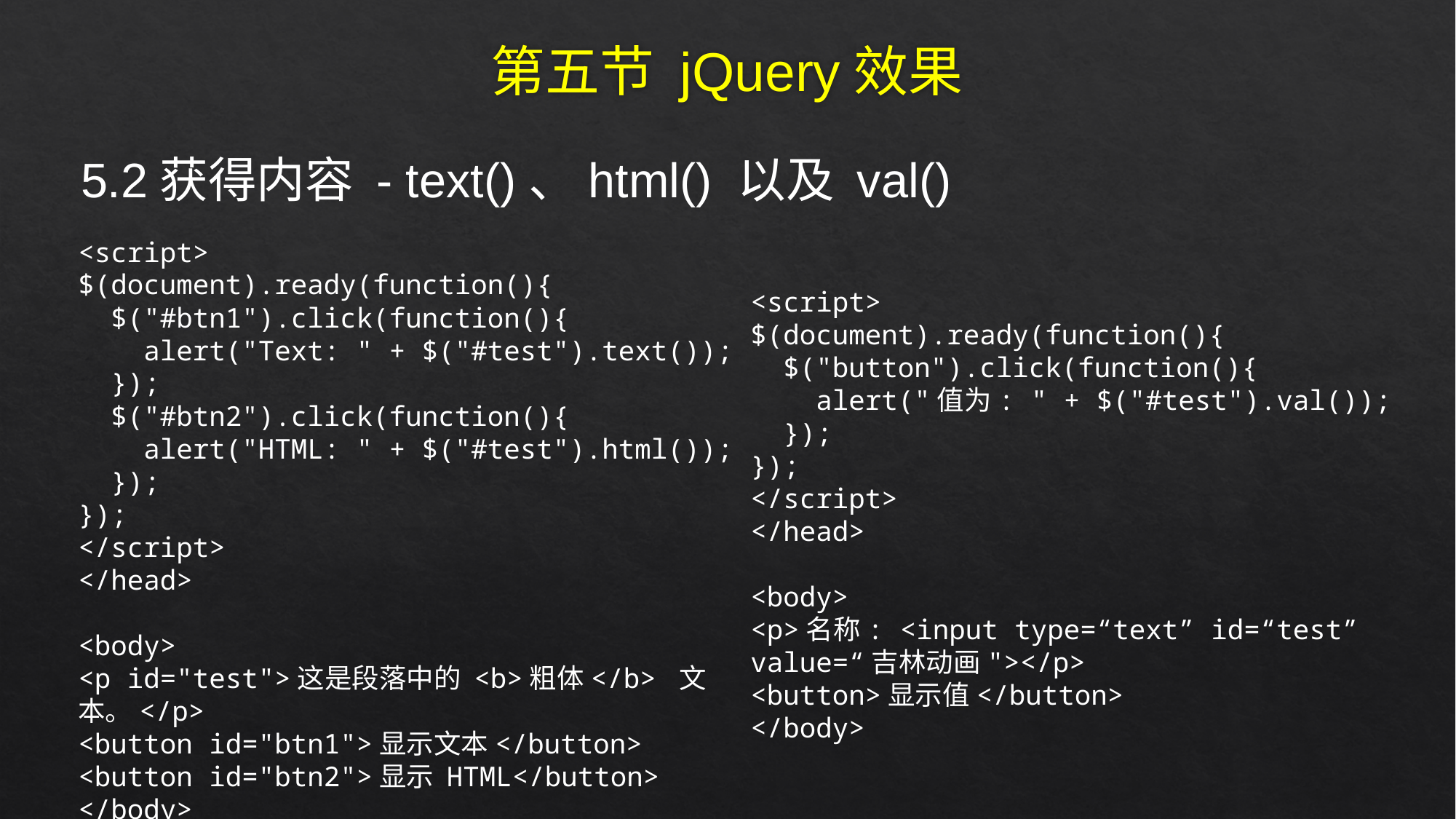

# 第五节 jQuery效果
5.2获得内容 - text()、html() 以及 val()

<script>
$(document).ready(function(){
  $("#btn1").click(function(){
    alert("Text: " + $("#test").text());
  });
  $("#btn2").click(function(){
    alert("HTML: " + $("#test").html());
  });
});
</script>
</head>

<body>
<p id="test">这是段落中的 <b>粗体</b> 文本。</p>
<button id="btn1">显示文本</button>
<button id="btn2">显示 HTML</button>
</body>
<script>
$(document).ready(function(){
  $("button").click(function(){
    alert("值为: " + $("#test").val());
  });
});
</script>
</head>

<body>
<p>名称: <input type=“text” id=“test” value=“吉林动画"></p>
<button>显示值</button>
</body>